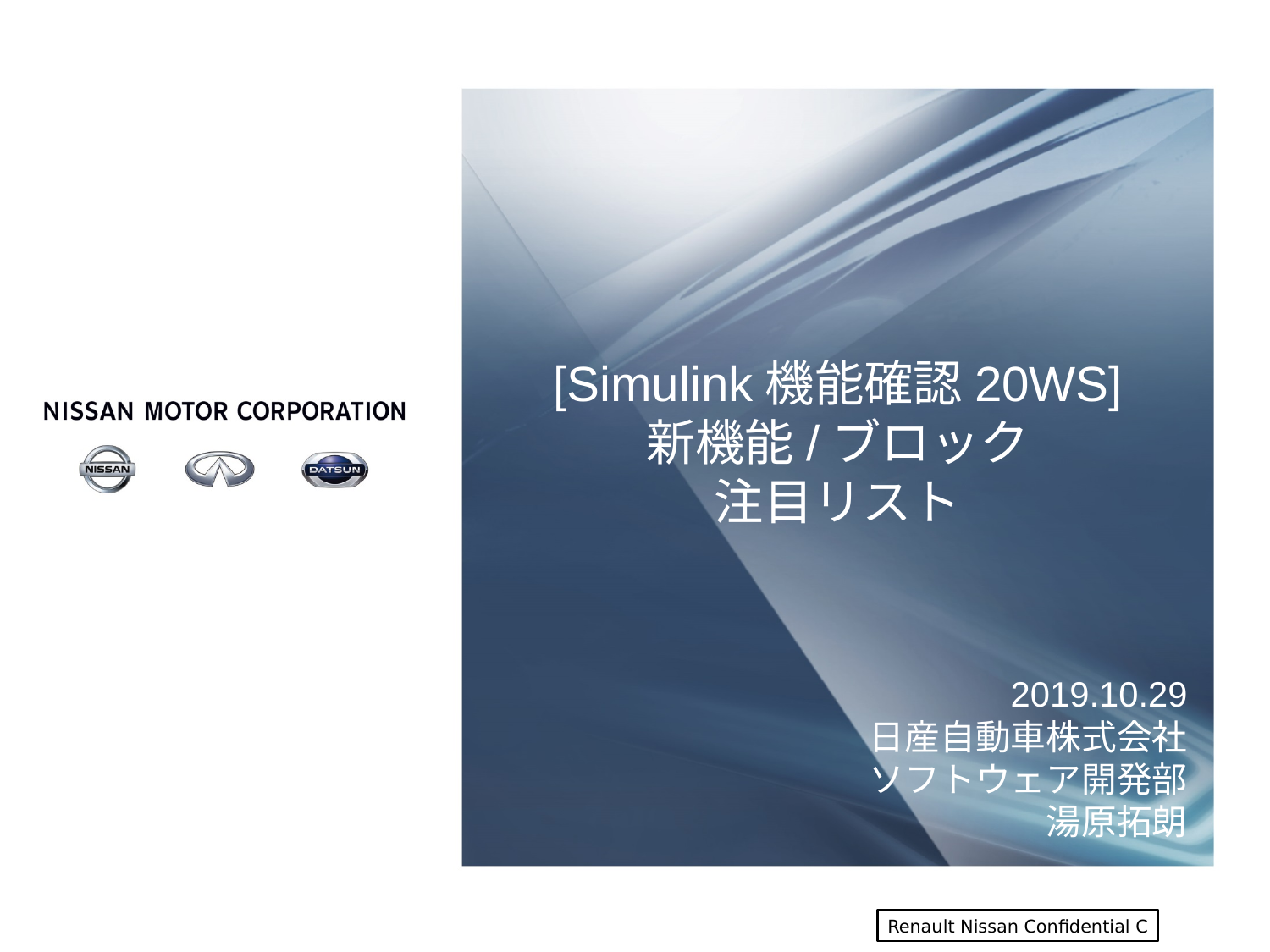

[Simulink機能確認20WS]
新機能/ブロック
注目リスト
2019.10.29
日産自動車株式会社
ソフトウェア開発部
湯原拓朗